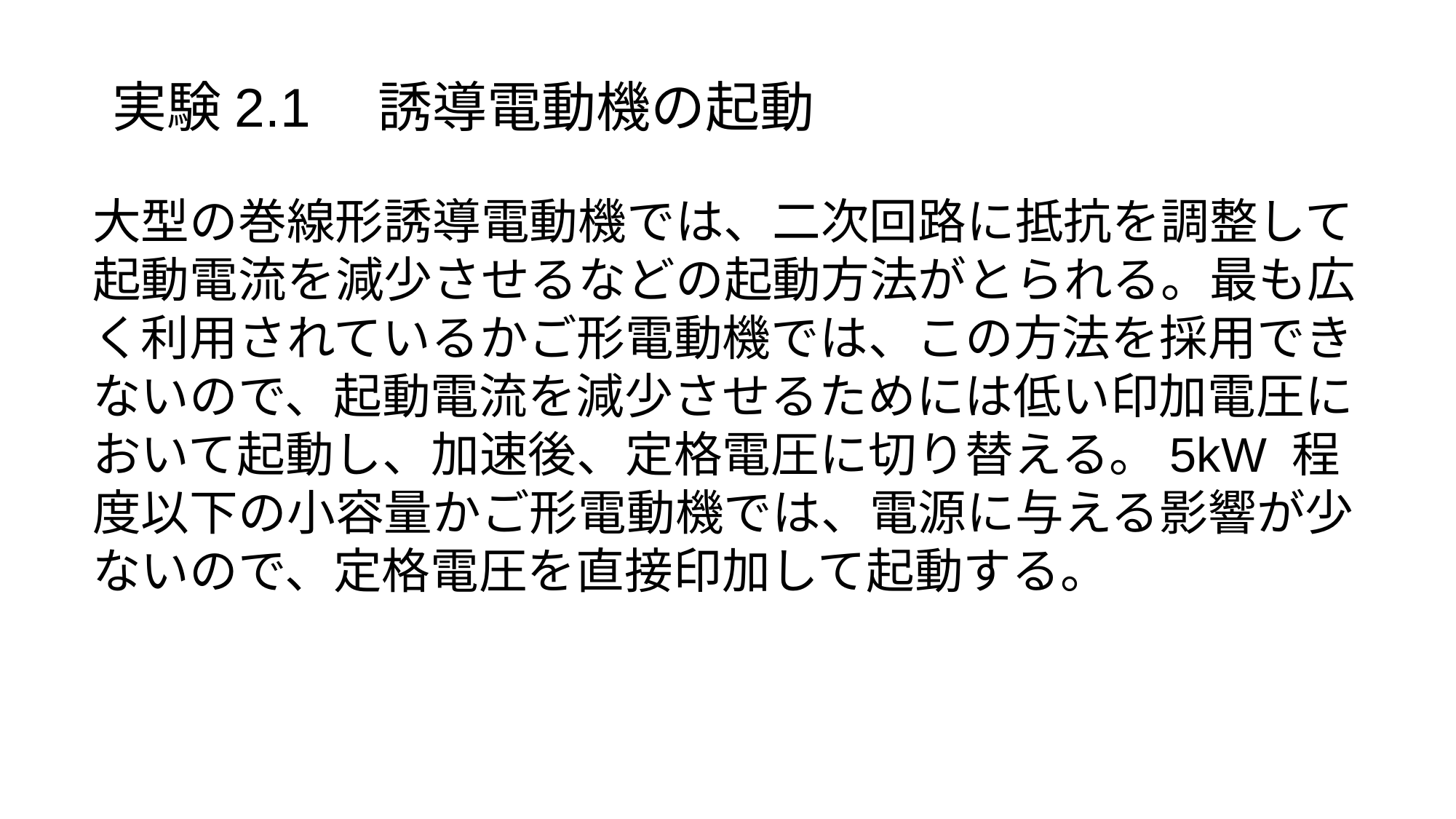

実験2.1　誘導電動機の起動

大型の巻線形誘導電動機では、二次回路に抵抗を調整して起動電流を減少させるなどの起動方法がとられる。最も広く利用されているかご形電動機では、この方法を採用できないので、起動電流を減少させるためには低い印加電圧において起動し、加速後、定格電圧に切り替える。5kW 程度以下の小容量かご形電動機では、電源に与える影響が少ないので、定格電圧を直接印加して起動する。